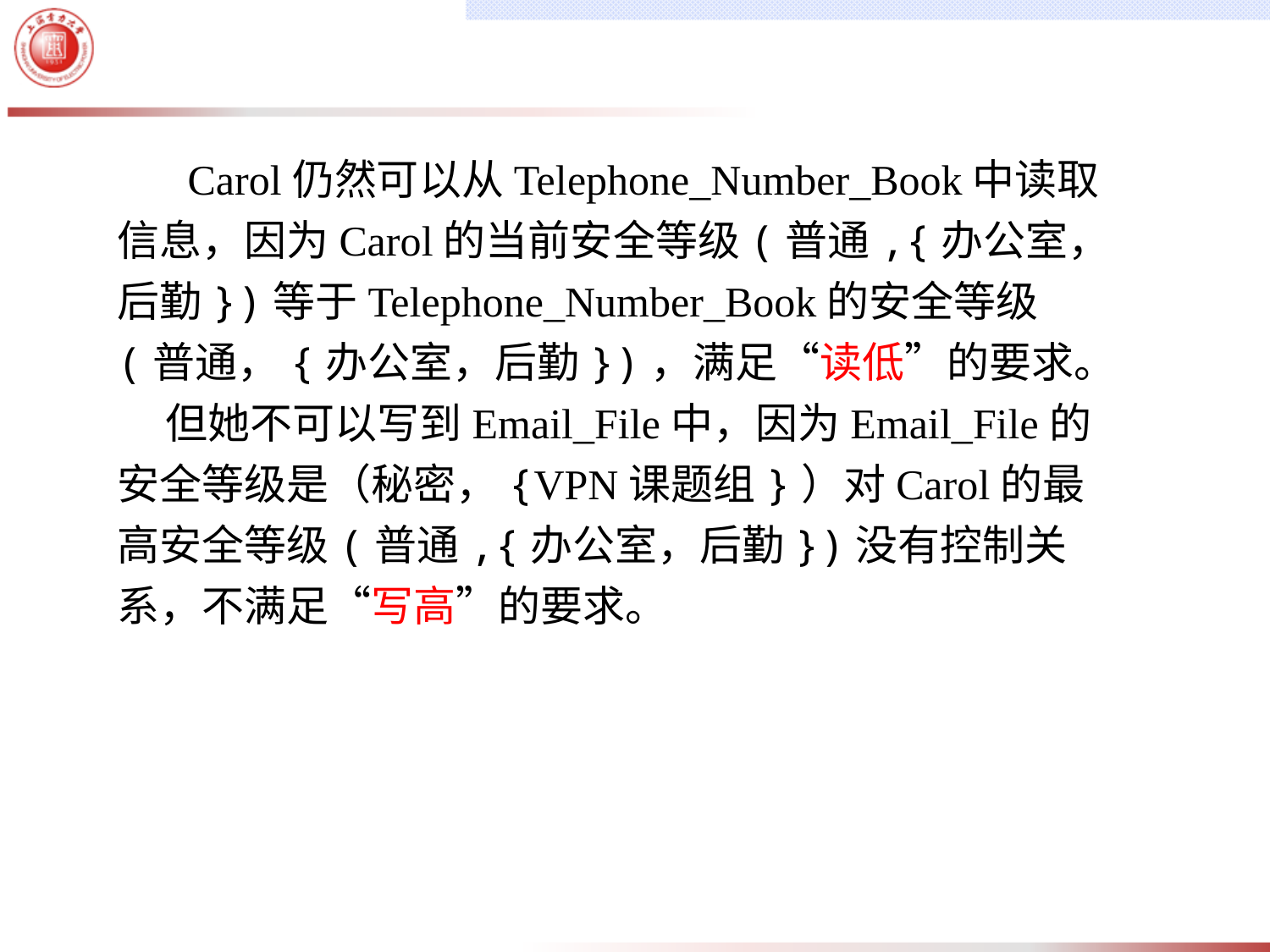

Carol仍然可以从Telephone_Number_Book中读取信息，因为Carol的当前安全等级(普通,{办公室，后勤})等于Telephone_Number_Book的安全等级(普通，{办公室，后勤})，满足“读低”的要求。
    但她不可以写到Email_File中，因为Email_File的安全等级是（秘密，{VPN课题组}）对Carol的最高安全等级(普通,{办公室，后勤})没有控制关系，不满足“写高”的要求。